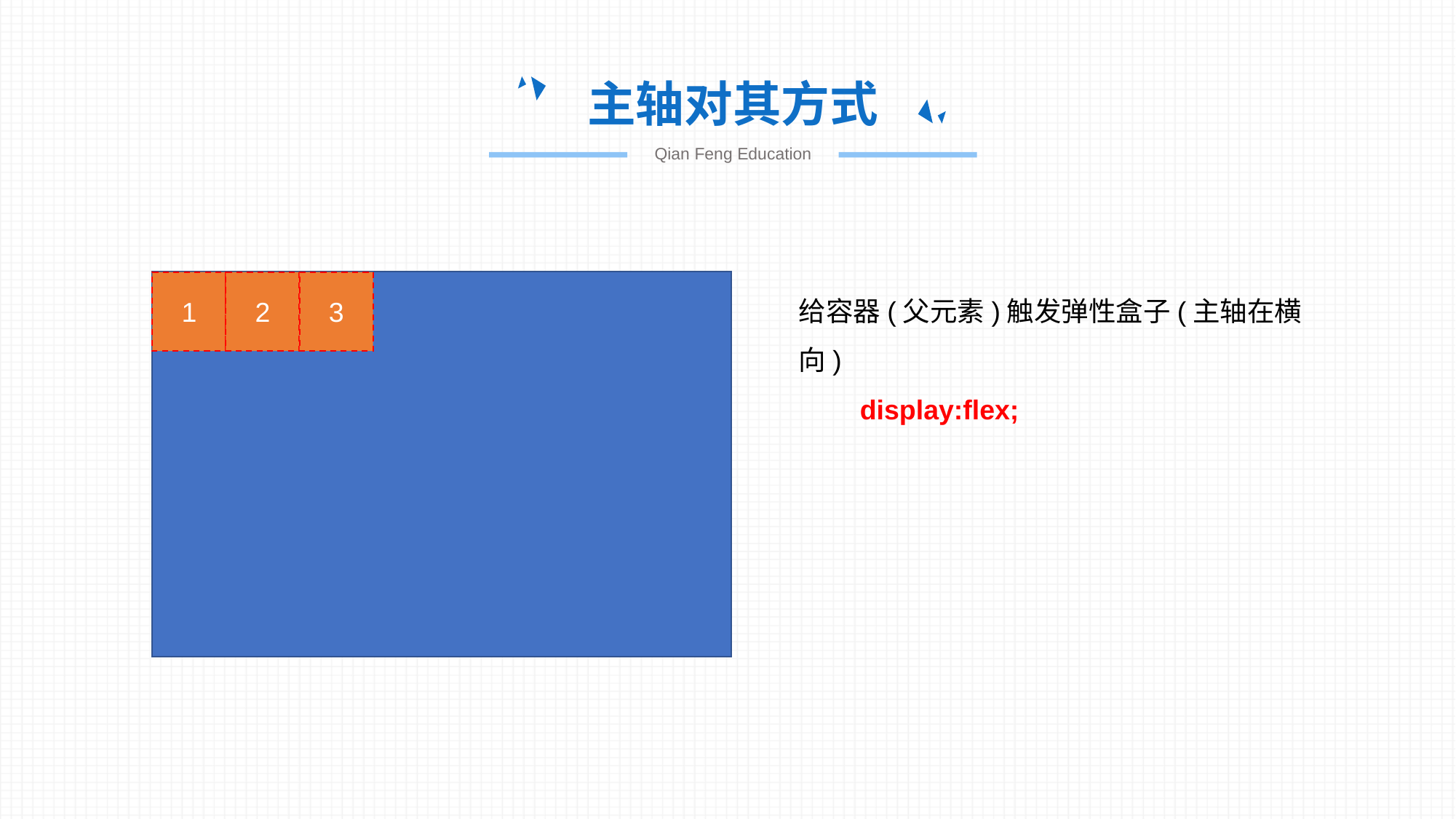

主轴对其方式

Qian Feng Education

1
2
3
给容器(父元素)触发弹性盒子(主轴在横向)
        display:flex;